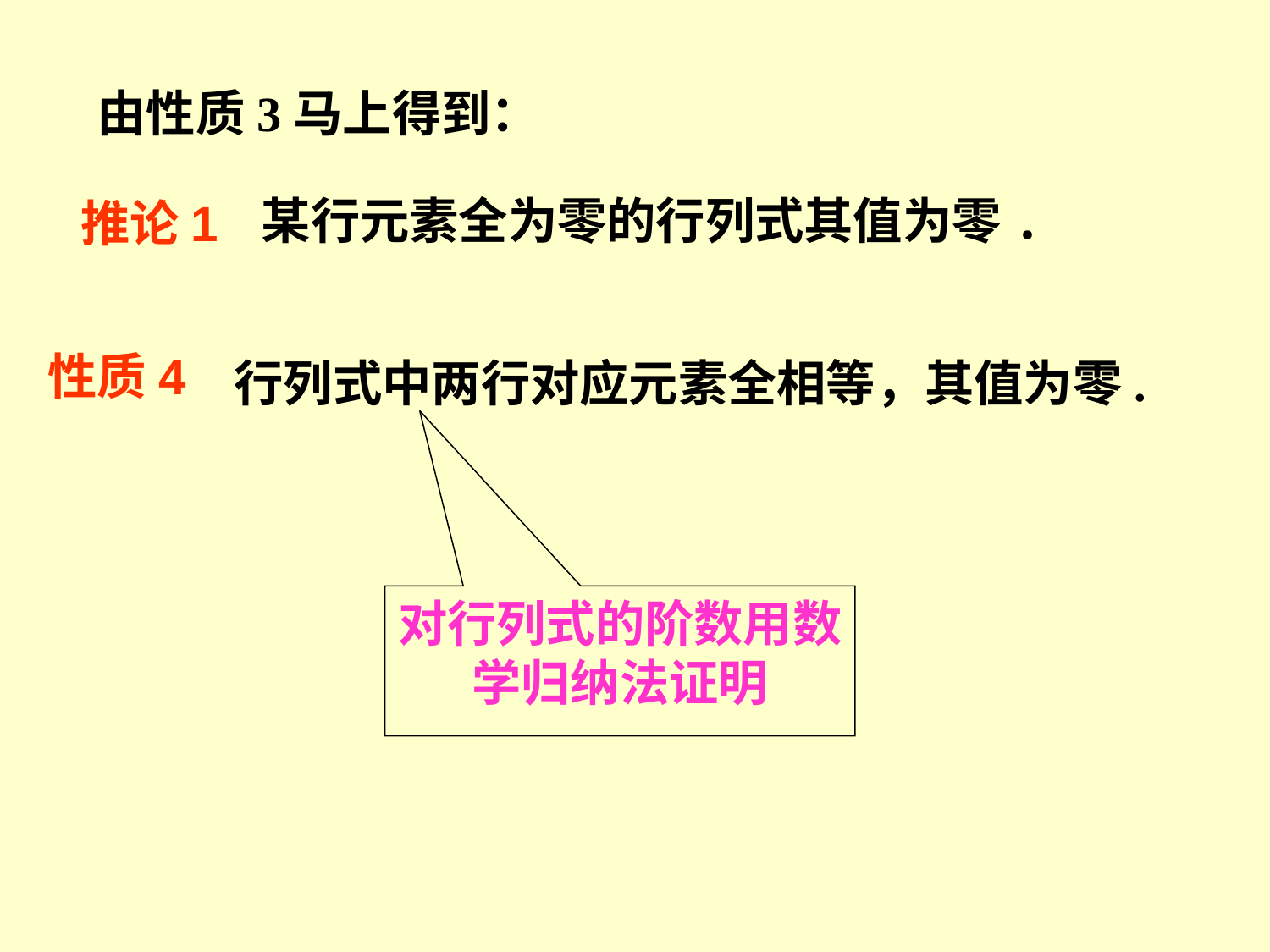

由性质3马上得到：
某行元素全为零的行列式其值为零.
推论1
性质4
行列式中两行对应元素全相等，其值为零.
对行列式的阶数用数学归纳法证明